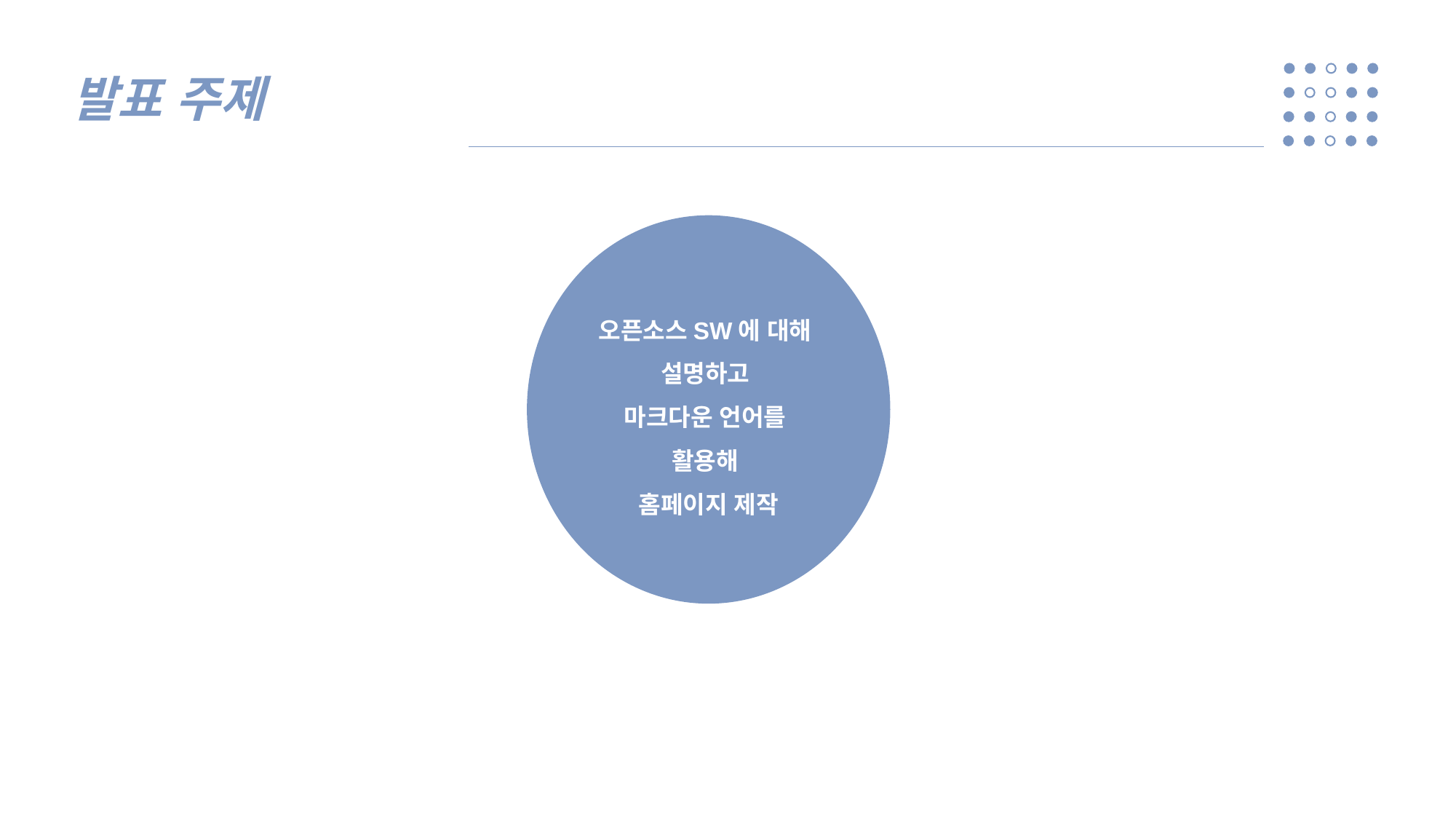

발표 주제

오픈소스SW에 대해
설명하고
마크다운 언어를
활용해
홈페이지 제작